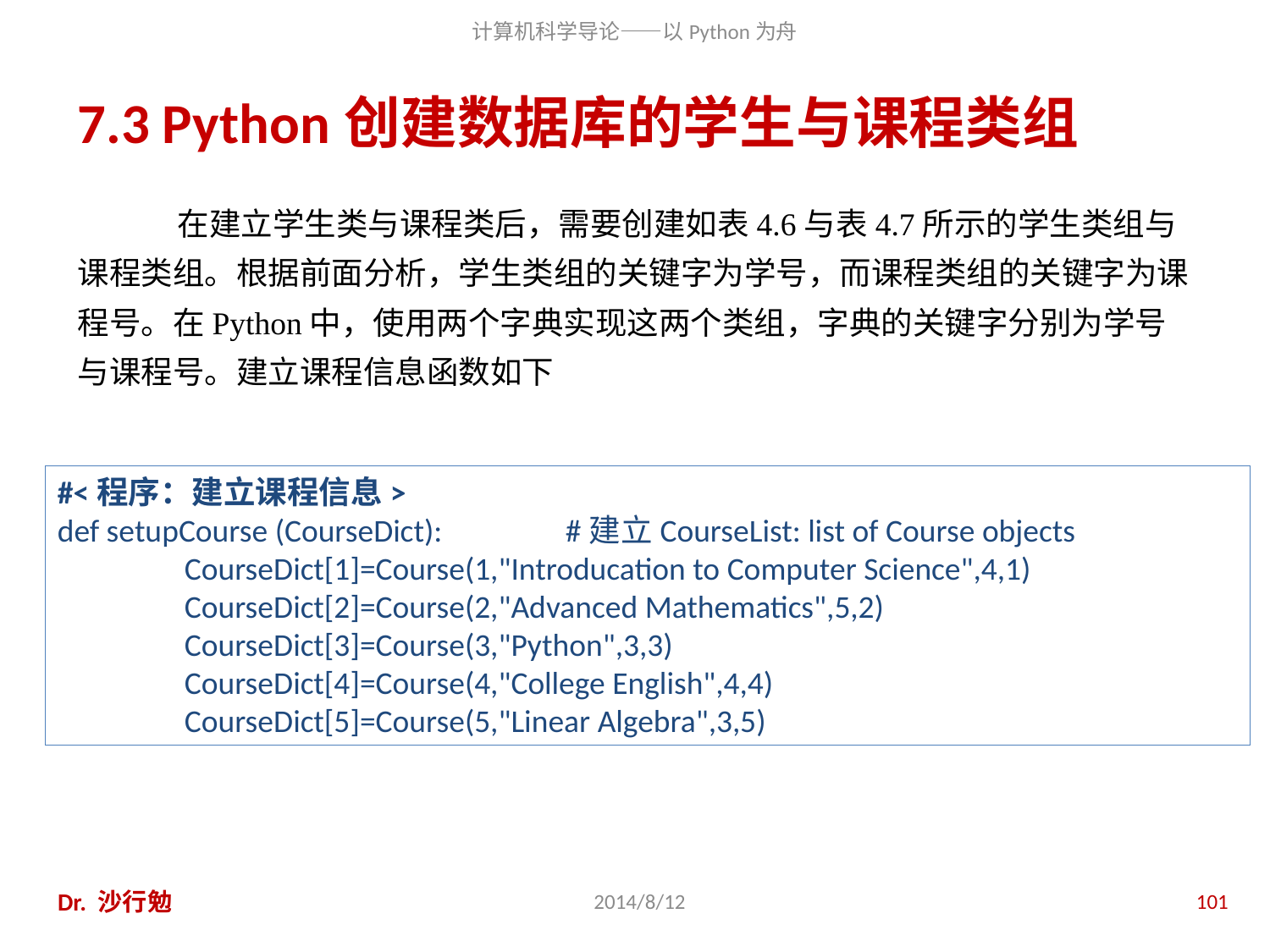

# 7.3 Python创建数据库的学生与课程类组
在建立学生类与课程类后，需要创建如表4.6与表4.7所示的学生类组与课程类组。根据前面分析，学生类组的关键字为学号，而课程类组的关键字为课程号。在Python中，使用两个字典实现这两个类组，字典的关键字分别为学号与课程号。建立课程信息函数如下
#<程序：建立课程信息>
def setupCourse (CourseDict):	#建立CourseList: list of Course objects
	CourseDict[1]=Course(1,"Introducation to Computer Science",4,1)
	CourseDict[2]=Course(2,"Advanced Mathematics",5,2)
	CourseDict[3]=Course(3,"Python",3,3)
	CourseDict[4]=Course(4,"College English",4,4)
	CourseDict[5]=Course(5,"Linear Algebra",3,5)
Dr. 沙行勉
2014/8/12
101